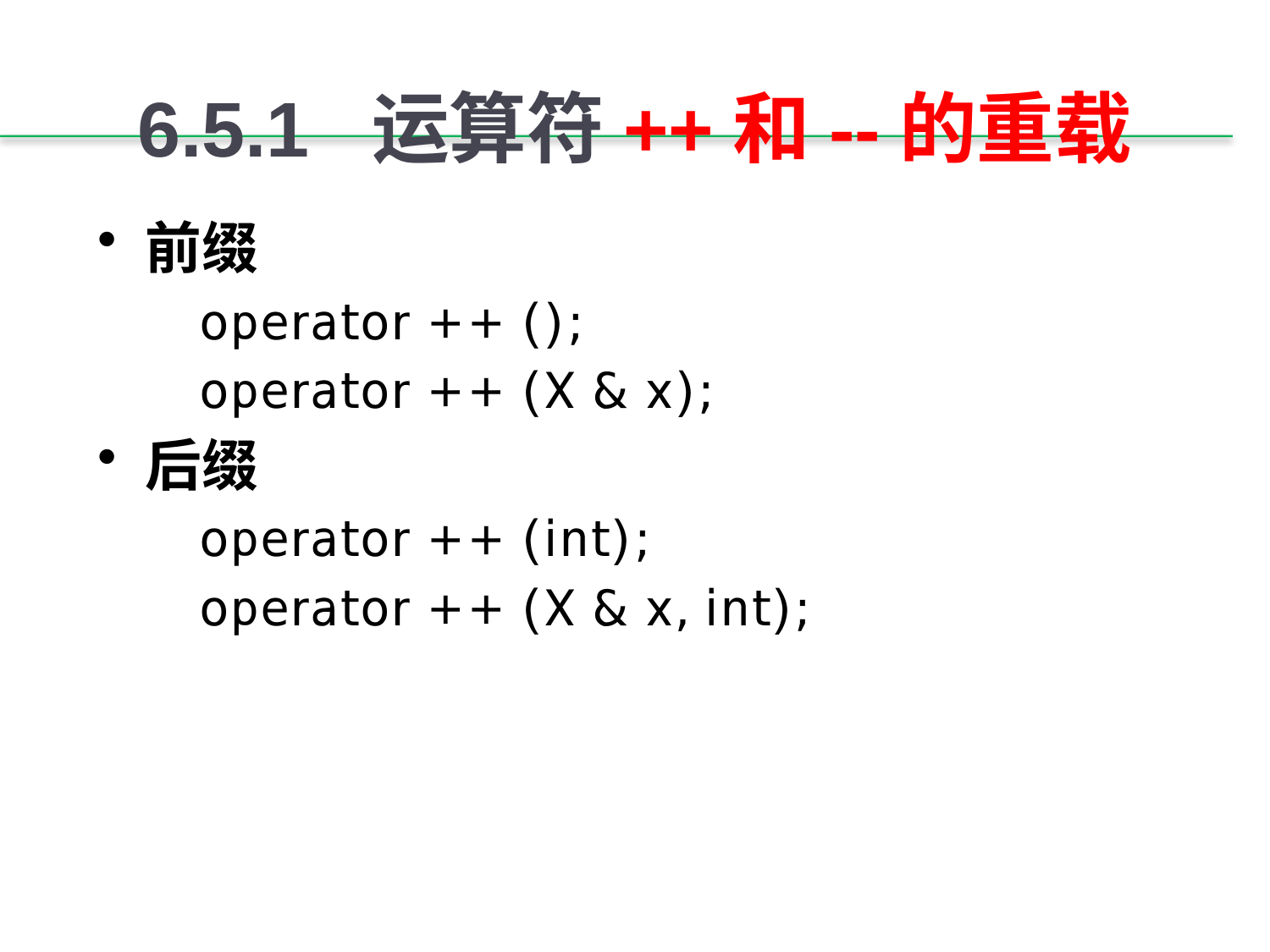

# 6.5.1  运算符++和--的重载
前缀
	operator ++ ();
	operator ++ (X & x);
后缀
	operator ++ (int);
	operator ++ (X & x, int);